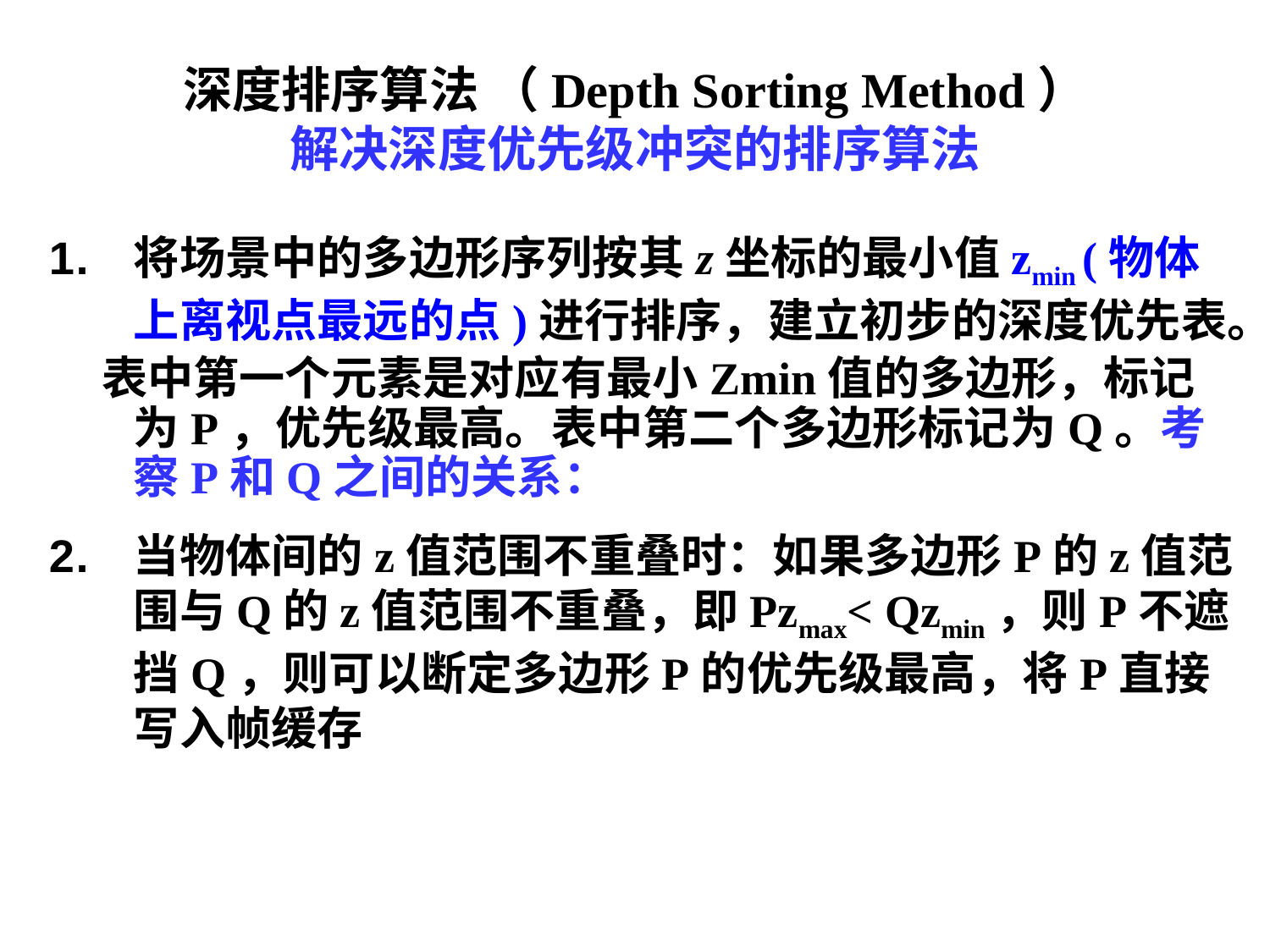

# 深度排序算法 （Depth Sorting Method） 解决深度优先级冲突的排序算法
将场景中的多边形序列按其z坐标的最小值zmin (物体上离视点最远的点)进行排序，建立初步的深度优先表。
    表中第一个元素是对应有最小Zmin值的多边形，标记为P，优先级最高。表中第二个多边形标记为Q。考察P和Q之间的关系：
当物体间的z值范围不重叠时：如果多边形P的z值范围与Q的z值范围不重叠，即Pzmax< Qzmin，则P不遮挡Q，则可以断定多边形P的优先级最高，将P直接写入帧缓存